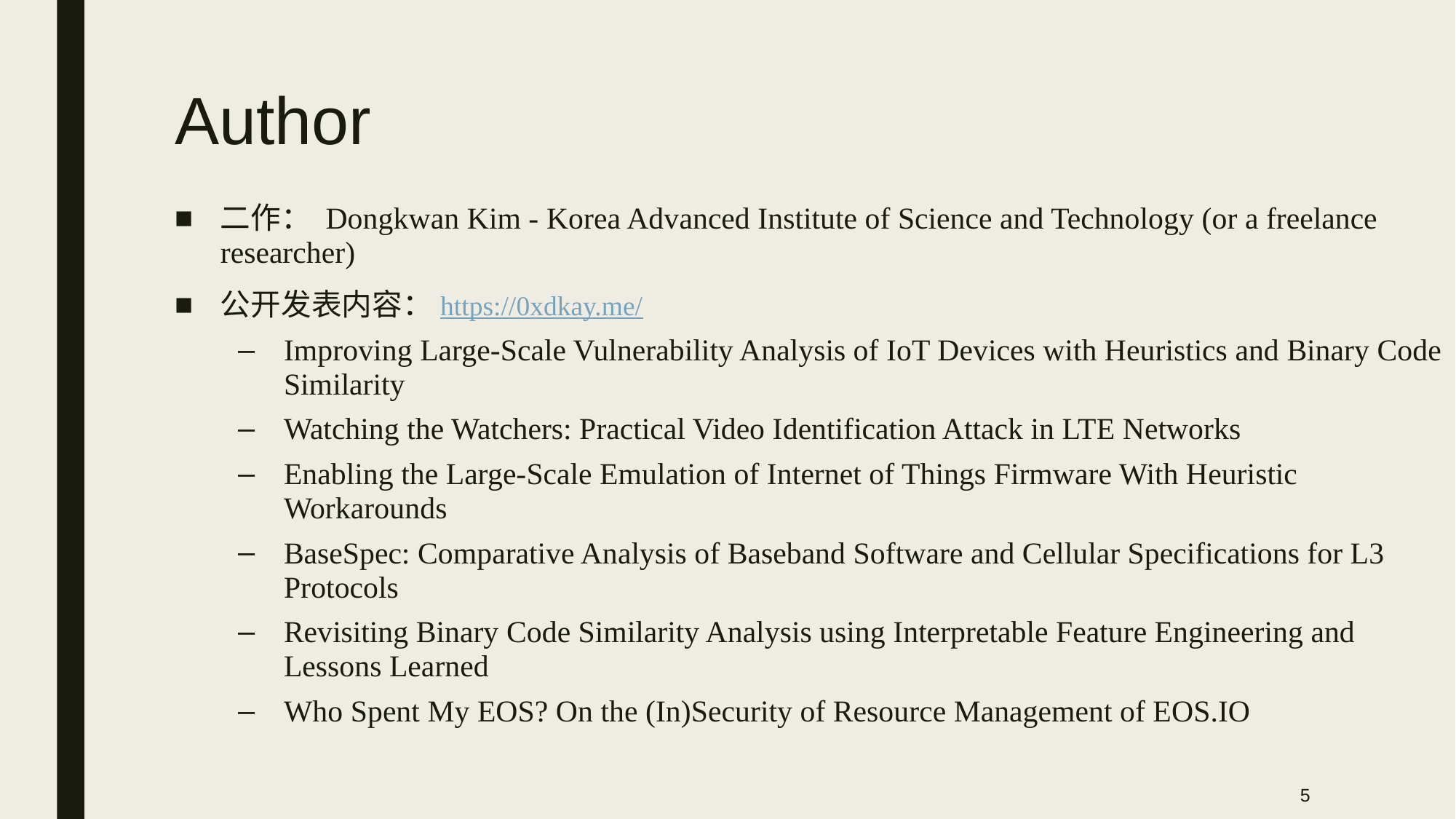

# Author
二作： Dongkwan Kim - Korea Advanced Institute of Science and Technology (or a freelance researcher)
公开发表内容：https://0xdkay.me/
Improving Large-Scale Vulnerability Analysis of IoT Devices with Heuristics and Binary Code Similarity
Watching the Watchers: Practical Video Identification Attack in LTE Networks
Enabling the Large-Scale Emulation of Internet of Things Firmware With Heuristic Workarounds
BaseSpec: Comparative Analysis of Baseband Software and Cellular Specifications for L3 Protocols
Revisiting Binary Code Similarity Analysis using Interpretable Feature Engineering and Lessons Learned
Who Spent My EOS? On the (In)Security of Resource Management of EOS.IO

5